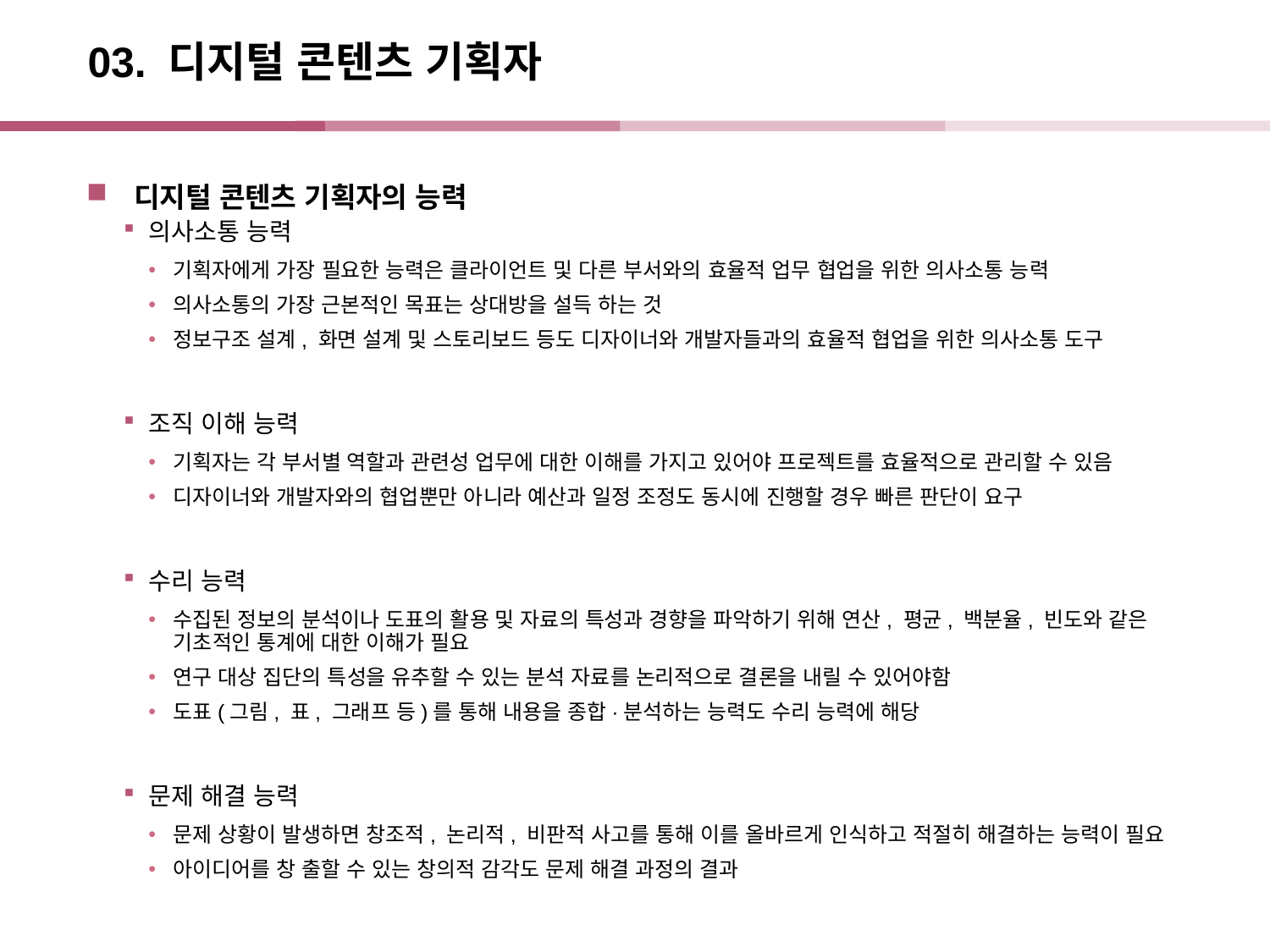

# 03. 디지털 콘텐츠 기획자
디지털 콘텐츠 기획자의 능력
의사소통 능력
기획자에게 가장 필요한 능력은 클라이언트 및 다른 부서와의 효율적 업무 협업을 위한 의사소통 능력
의사소통의 가장 근본적인 목표는 상대방을 설득 하는 것
정보구조 설계, 화면 설계 및 스토리보드 등도 디자이너와 개발자들과의 효율적 협업을 위한 의사소통 도구

조직 이해 능력
기획자는 각 부서별 역할과 관련성 업무에 대한 이해를 가지고 있어야 프로젝트를 효율적으로 관리할 수 있음
디자이너와 개발자와의 협업뿐만 아니라 예산과 일정 조정도 동시에 진행할 경우 빠른 판단이 요구

수리 능력
수집된 정보의 분석이나 도표의 활용 및 자료의 특성과 경향을 파악하기 위해 연산, 평균, 백분율, 빈도와 같은
기초적인 통계에 대한 이해가 필요
연구 대상 집단의 특성을 유추할 수 있는 분석 자료를 논리적으로 결론을 내릴 수 있어야함
도표(그림, 표, 그래프 등)를 통해 내용을 종합·분석하는 능력도 수리 능력에 해당

문제 해결 능력
문제 상황이 발생하면 창조적, 논리적, 비판적 사고를 통해 이를 올바르게 인식하고 적절히 해결하는 능력이 필요
아이디어를 창 출할 수 있는 창의적 감각도 문제 해결 과정의 결과